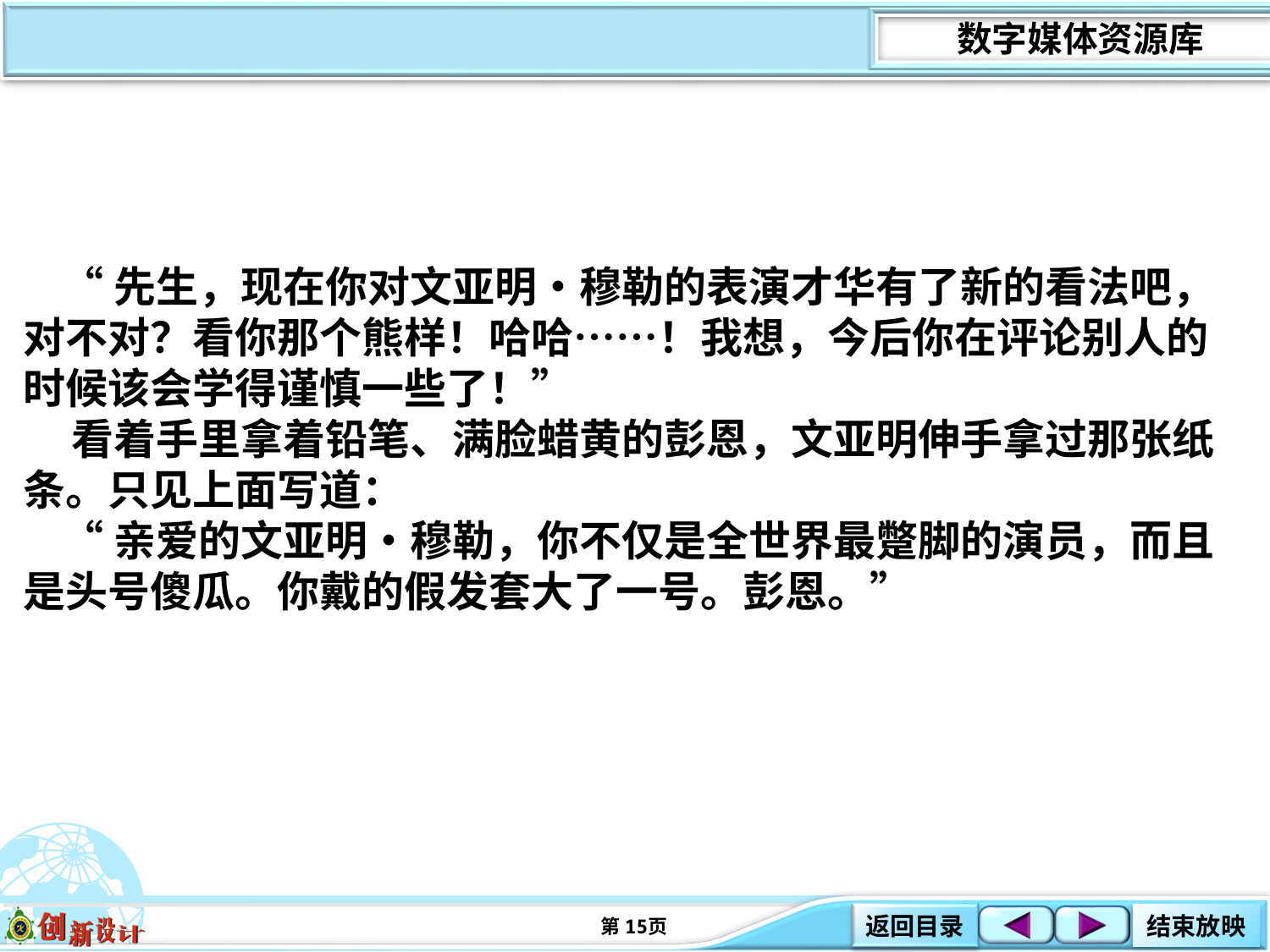

“先生，现在你对文亚明•穆勒的表演才华有了新的看法吧，对不对？看你那个熊样！哈哈……！我想，今后你在评论别人的时候该会学得谨慎一些了！”
    看着手里拿着铅笔、满脸蜡黄的彭恩，文亚明伸手拿过那张纸条。只见上面写道：
    “亲爱的文亚明•穆勒，你不仅是全世界最蹩脚的演员，而且是头号傻瓜。你戴的假发套大了一号。彭恩。”